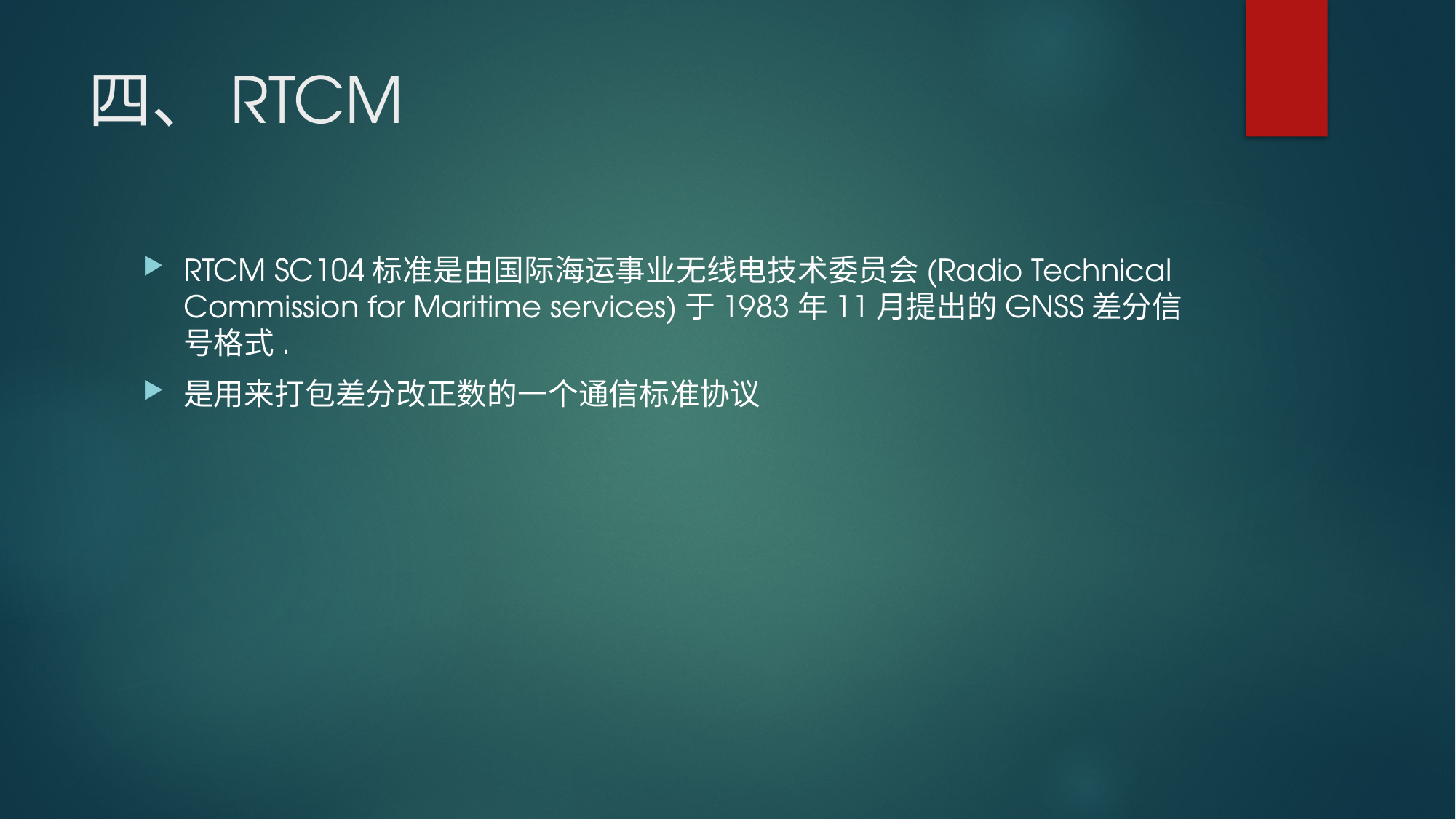

# 四、RTCM
RTCM SC104标准是由国际海运事业无线电技术委员会(Radio Technical Commission for Maritime services)于1983年11月提出的GNSS差分信号格式.
是用来打包差分改正数的一个通信标准协议